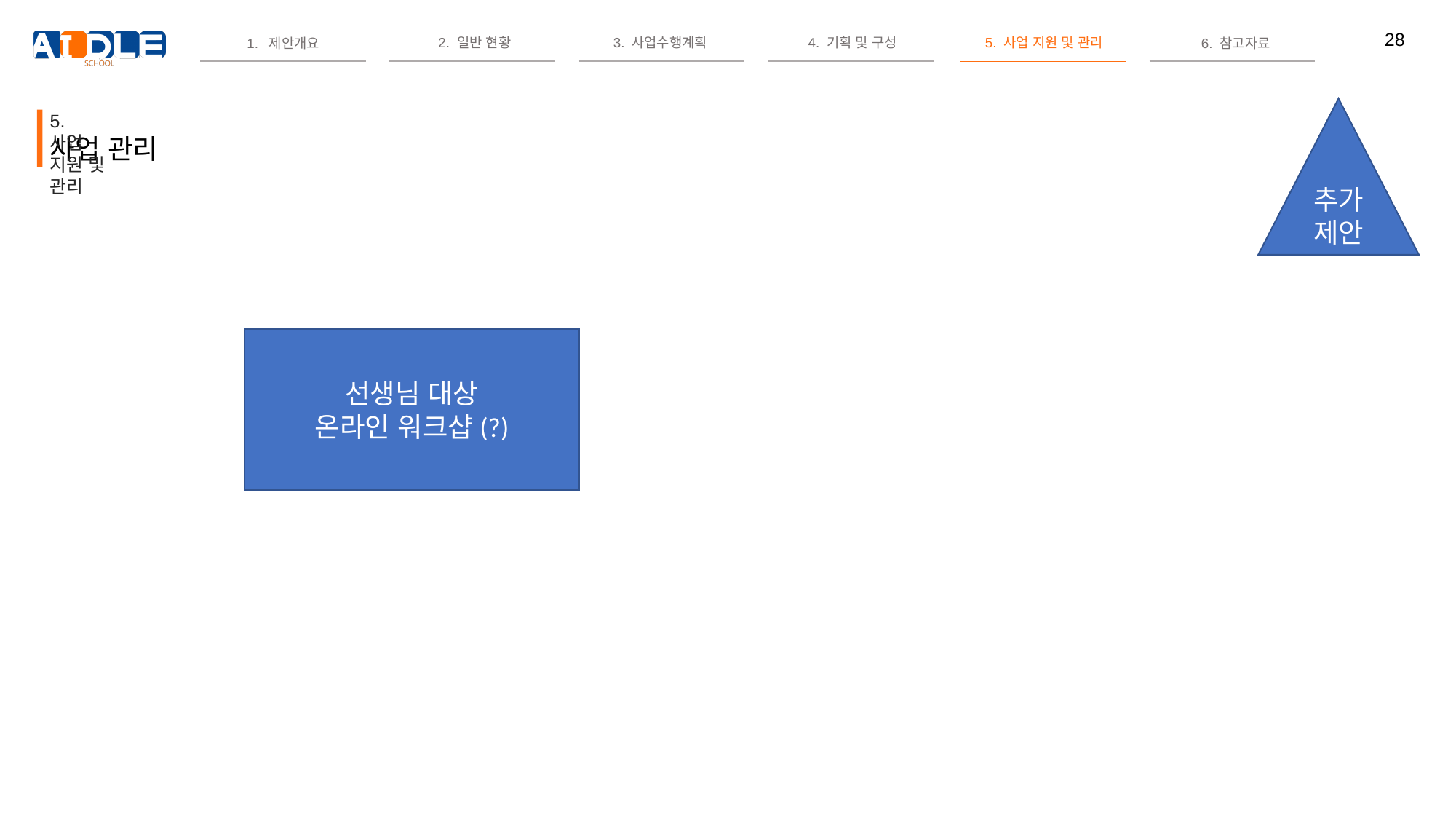

추가제안
5. 사업 지원 및 관리
사업 관리
선생님 대상
온라인 워크샵(?)